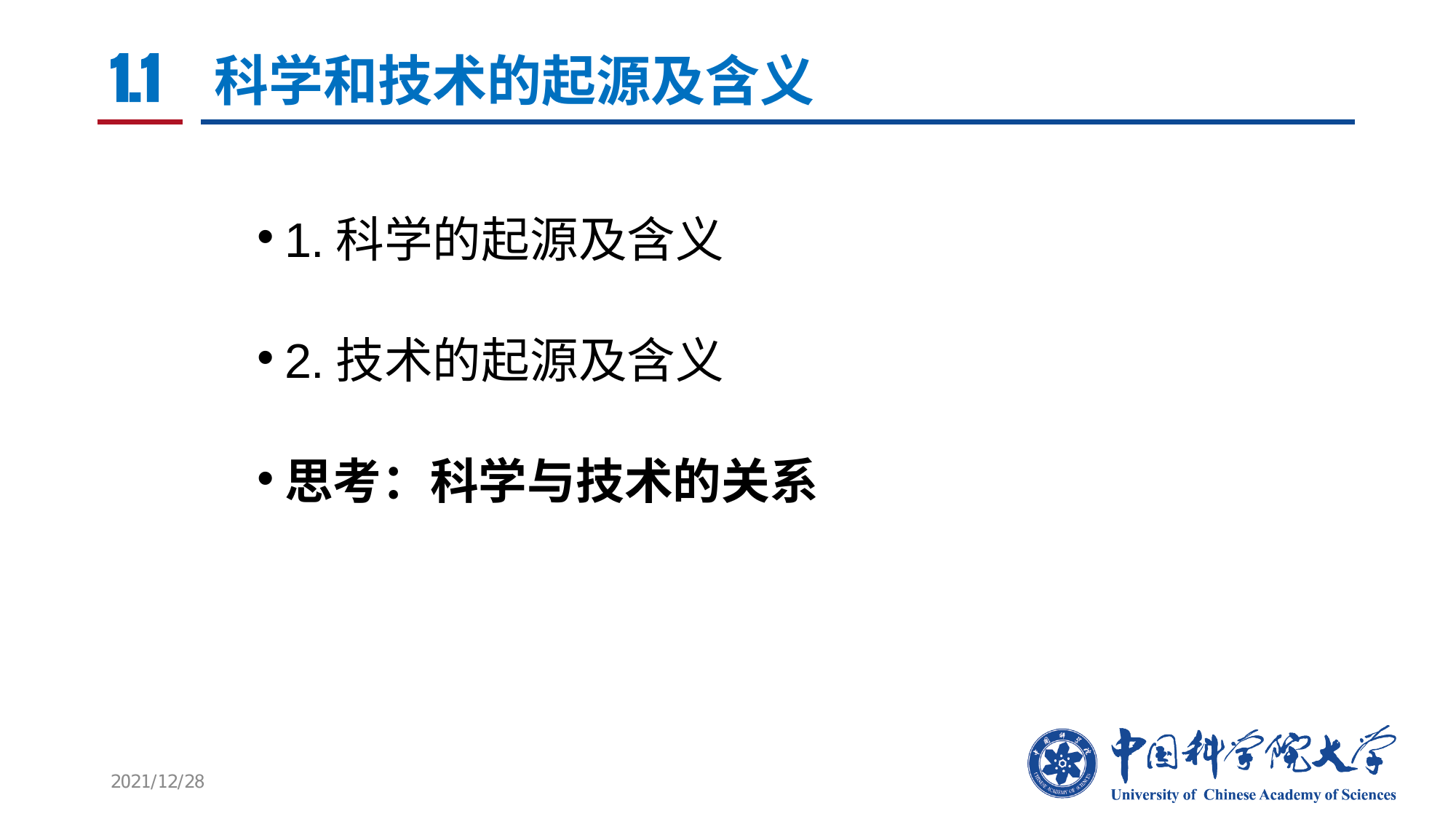

# 1.1   科学和技术的起源及含义
1.科学的起源及含义
2.技术的起源及含义
思考：科学与技术的关系
2021/12/28